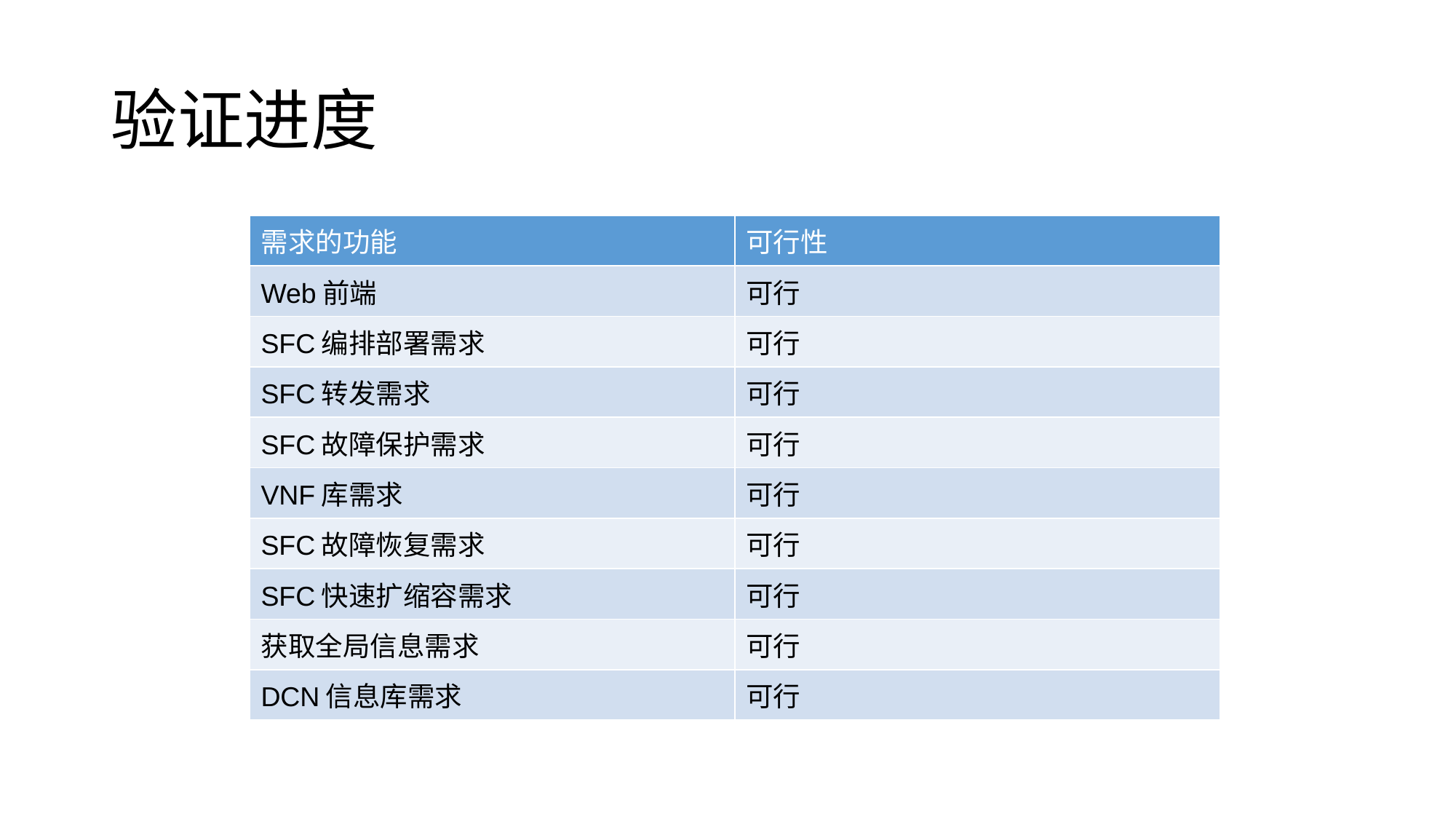

# 验证进度
| 需求的功能 | 可行性 |
| --- | --- |
| Web前端 | 可行 |
| SFC编排部署需求 | 可行 |
| SFC转发需求 | 可行 |
| SFC故障保护需求 | 可行 |
| VNF库需求 | 可行 |
| SFC故障恢复需求 | 可行 |
| SFC快速扩缩容需求 | 可行 |
| 获取全局信息需求 | 可行 |
| DCN信息库需求 | 可行 |